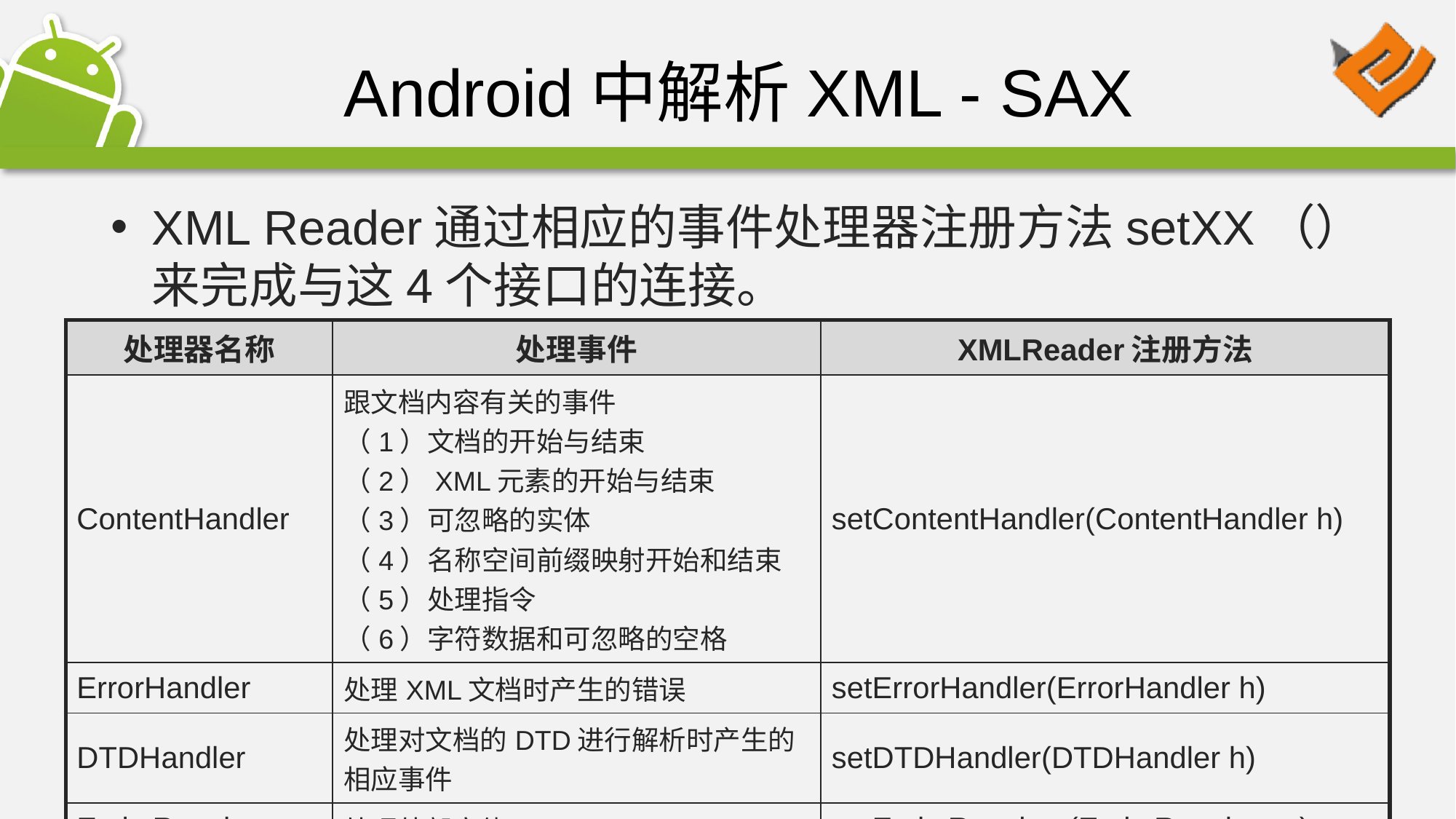

# Android中解析XML - SAX
XML Reader通过相应的事件处理器注册方法setXX（）来完成与这4个接口的连接。
| 处理器名称 | 处理事件 | XMLReader注册方法 |
| --- | --- | --- |
| ContentHandler | 跟文档内容有关的事件 （1）文档的开始与结束 （2）XML元素的开始与结束 （3）可忽略的实体 （4）名称空间前缀映射开始和结束 （5）处理指令 （6）字符数据和可忽略的空格 | setContentHandler(ContentHandler h) |
| ErrorHandler | 处理XML文档时产生的错误 | setErrorHandler(ErrorHandler h) |
| DTDHandler | 处理对文档的DTD进行解析时产生的相应事件 | setDTDHandler(DTDHandler h) |
| EntityResolver | 处理外部实体 | setEntityResolver(EntityResolver e) |